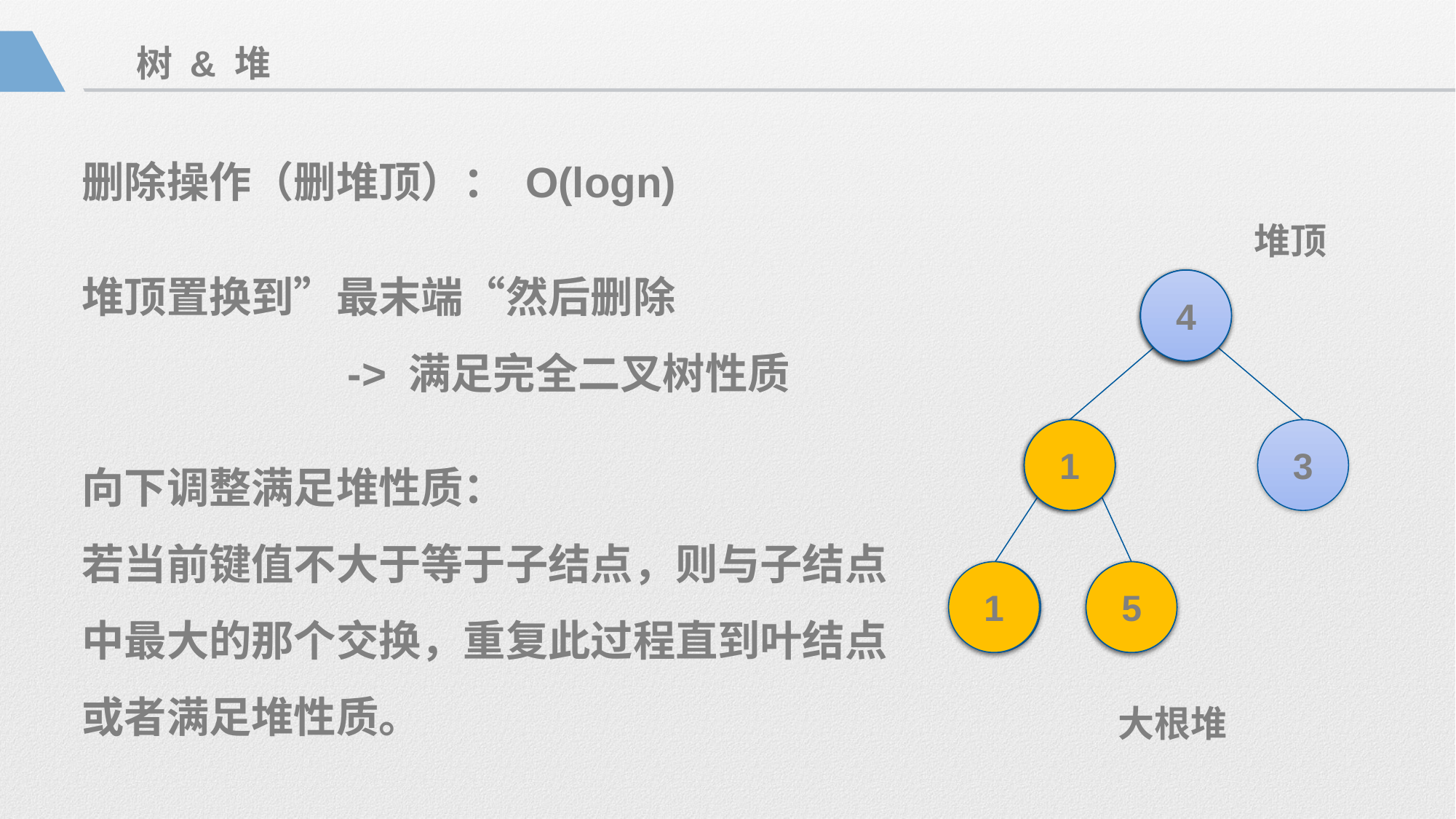

树 & 堆
删除操作（删堆顶）： O(logn)

堆顶置换到”最末端“然后删除
 		    -> 满足完全二叉树性质

向下调整满足堆性质：
若当前键值不大于等于子结点，则与子结点中最大的那个交换，重复此过程直到叶结点或者满足堆性质。
堆顶
5
1
4
4
2
1
3
1
2
1
5
大根堆